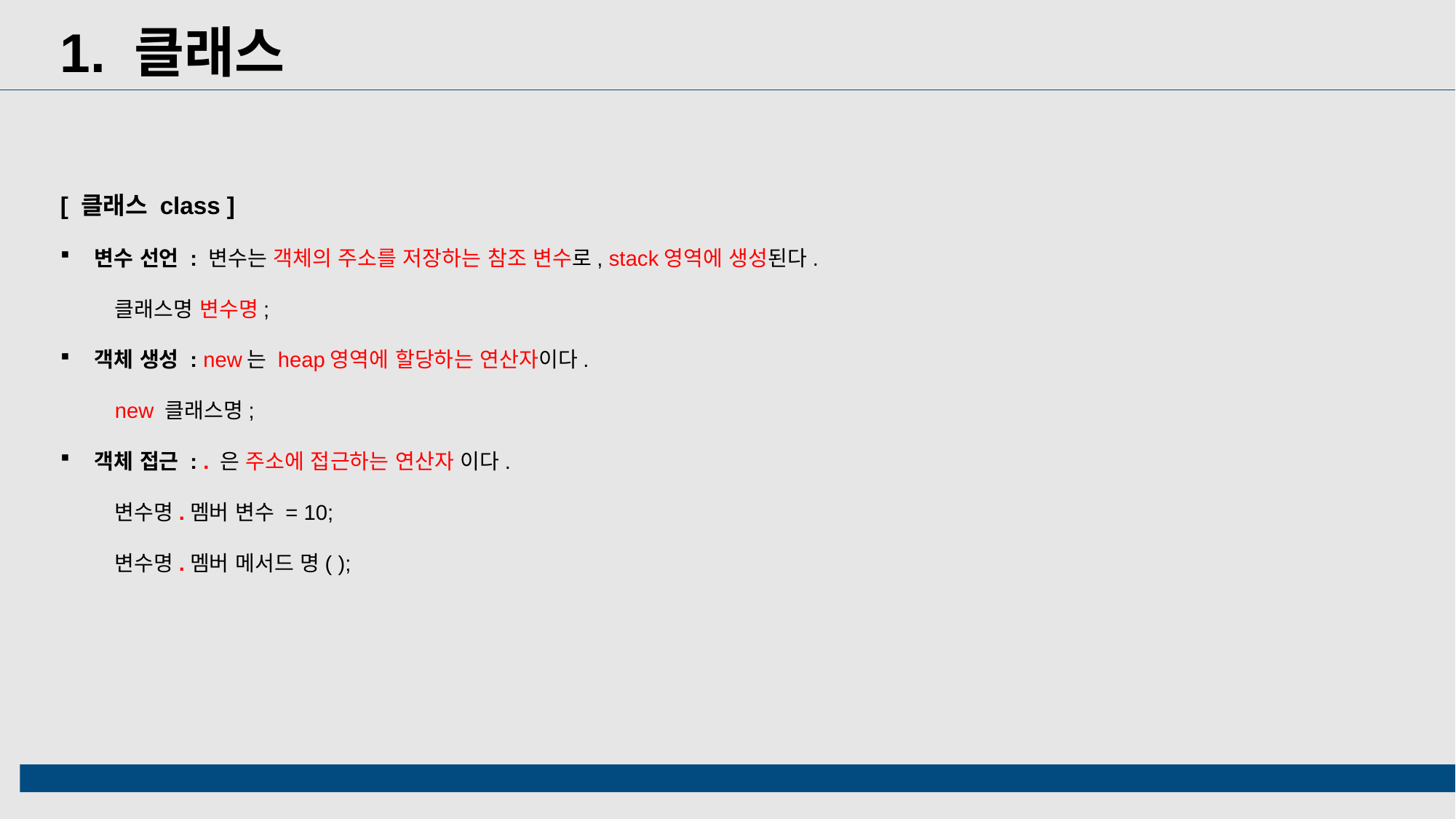

1. 클래스
[ 클래스 class ]
변수 선언 : 변수는 객체의 주소를 저장하는 참조 변수로, stack영역에 생성된다.
클래스명 변수명;
객체 생성 : new는 heap영역에 할당하는 연산자이다.
new 클래스명;
객체 접근 : . 은 주소에 접근하는 연산자 이다.
변수명.멤버 변수 = 10;
변수명.멤버 메서드 명( );